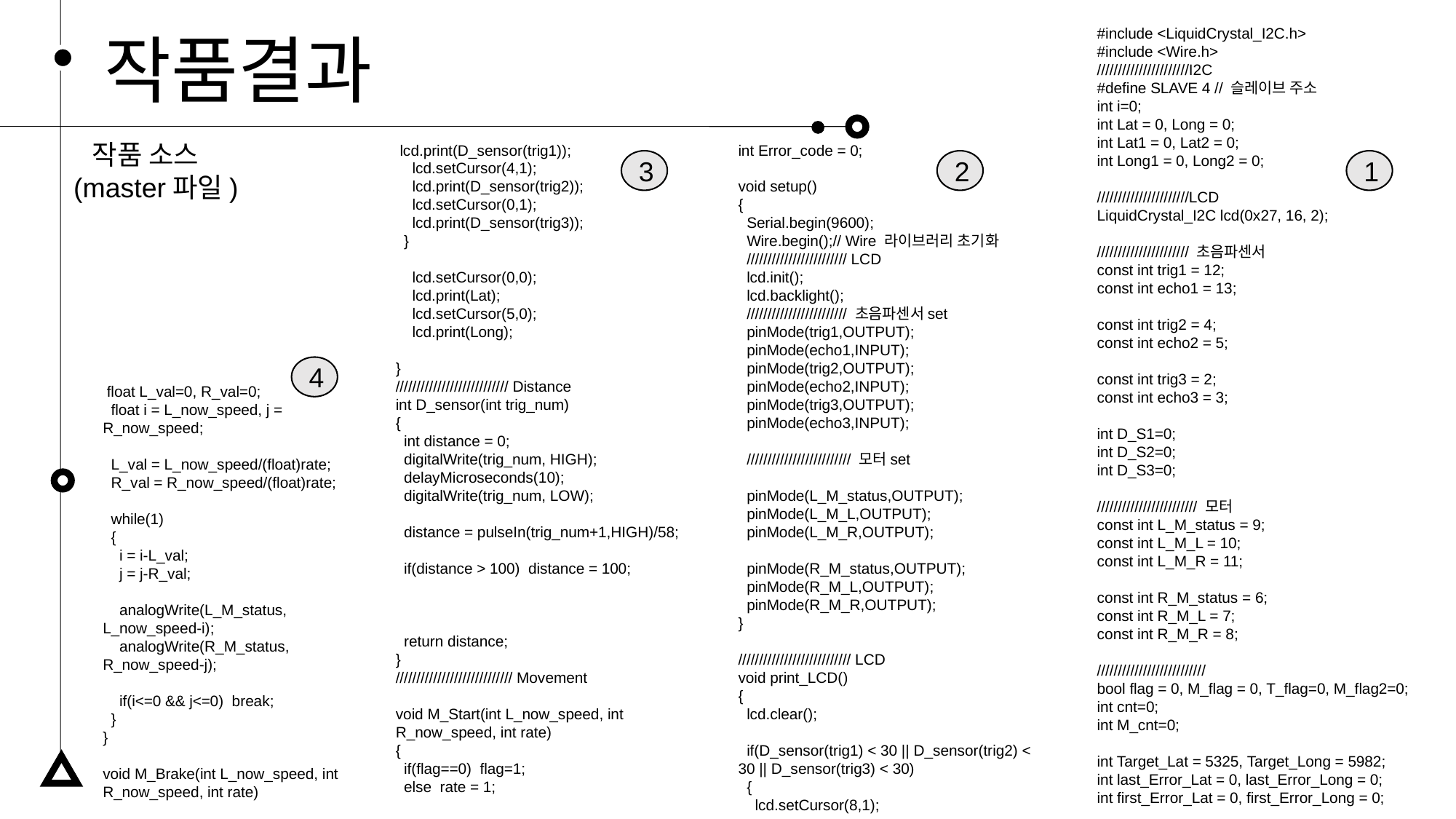

작품결과
#include <LiquidCrystal_I2C.h>
#include <Wire.h>
//////////////////////I2C
#define SLAVE 4 // 슬레이브 주소
int i=0;
int Lat = 0, Long = 0;
int Lat1 = 0, Lat2 = 0;
int Long1 = 0, Long2 = 0;

//////////////////////LCD
LiquidCrystal_I2C lcd(0x27, 16, 2);

////////////////////// 초음파센서
const int trig1 = 12;
const int echo1 = 13;

const int trig2 = 4;
const int echo2 = 5;

const int trig3 = 2;
const int echo3 = 3;

int D_S1=0;
int D_S2=0;
int D_S3=0;

//////////////////////// 모터
const int L_M_status = 9;
const int L_M_L = 10;
const int L_M_R = 11;

const int R_M_status = 6;
const int R_M_L = 7;
const int R_M_R = 8;

//////////////////////////
bool flag = 0, M_flag = 0, T_flag=0, M_flag2=0;
int cnt=0;
int M_cnt=0;

int Target_Lat = 5325, Target_Long = 5982;
int last_Error_Lat = 0, last_Error_Long = 0;
int first_Error_Lat = 0, first_Error_Long = 0;
  작품 소스
(master파일)
 lcd.print(D_sensor(trig1));
    lcd.setCursor(4,1);
    lcd.print(D_sensor(trig2));
    lcd.setCursor(0,1);
    lcd.print(D_sensor(trig3));
  }

    lcd.setCursor(0,0);
    lcd.print(Lat);
    lcd.setCursor(5,0);
    lcd.print(Long);

}
/////////////////////////// Distance
int D_sensor(int trig_num)
{
  int distance = 0;
  digitalWrite(trig_num, HIGH);
  delayMicroseconds(10);
  digitalWrite(trig_num, LOW);

  distance = pulseIn(trig_num+1,HIGH)/58;

  if(distance > 100)  distance = 100;

  return distance;
}
//////////////////////////// Movement

void M_Start(int L_now_speed, int R_now_speed, int rate)
{
  if(flag==0)  flag=1;
  else  rate = 1;

int Error_code = 0;

void setup()
{
  Serial.begin(9600);
  Wire.begin();// Wire 라이브러리 초기화
  //////////////////////// LCD
  lcd.init();
  lcd.backlight();
  //////////////////////// 초음파센서set
  pinMode(trig1,OUTPUT);
  pinMode(echo1,INPUT);
  pinMode(trig2,OUTPUT);
  pinMode(echo2,INPUT);
  pinMode(trig3,OUTPUT);
  pinMode(echo3,INPUT);

  ///////////////////////// 모터set

  pinMode(L_M_status,OUTPUT);
  pinMode(L_M_L,OUTPUT);
  pinMode(L_M_R,OUTPUT);

  pinMode(R_M_status,OUTPUT);
  pinMode(R_M_L,OUTPUT);
  pinMode(R_M_R,OUTPUT);
}

/////////////////////////// LCD
void print_LCD()
{
  lcd.clear();

  if(D_sensor(trig1) < 30 || D_sensor(trig2) < 30 || D_sensor(trig3) < 30)
  {
    lcd.setCursor(8,1);
3
2
1
4
 float L_val=0, R_val=0;
  float i = L_now_speed, j = R_now_speed;

  L_val = L_now_speed/(float)rate;
  R_val = R_now_speed/(float)rate;

  while(1)
  {
    i = i-L_val;
    j = j-R_val;

    analogWrite(L_M_status, L_now_speed-i);
    analogWrite(R_M_status, R_now_speed-j);

    if(i<=0 && j<=0)  break;
  }
}

void M_Brake(int L_now_speed, int R_now_speed, int rate)